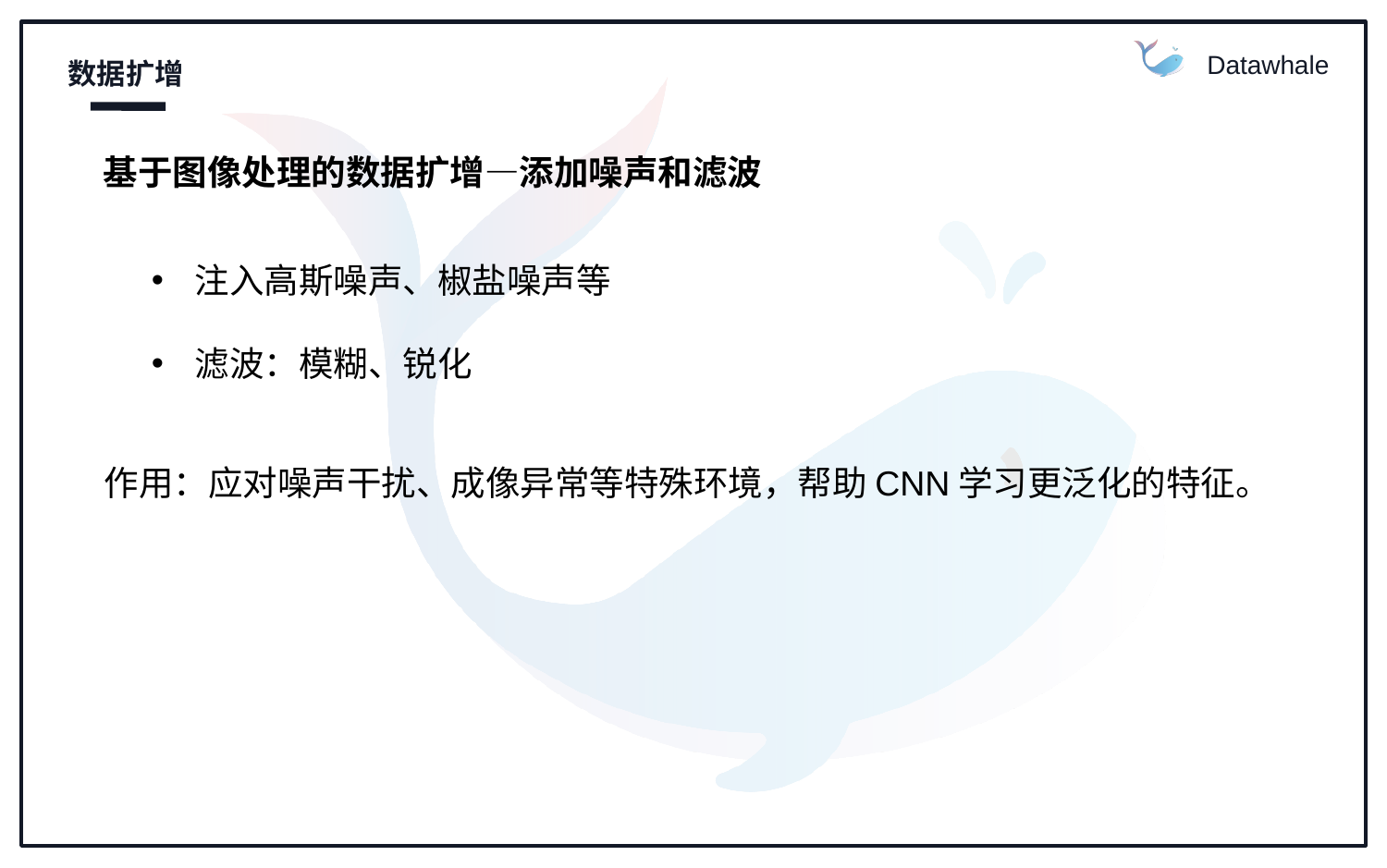

Datawhale

数据扩增

基于图像处理的数据扩增—添加噪声和滤波
注入高斯噪声、椒盐噪声等

滤波：模糊、锐化

作用：应对噪声干扰、成像异常等特殊环境，帮助CNN学习更泛化的特征。